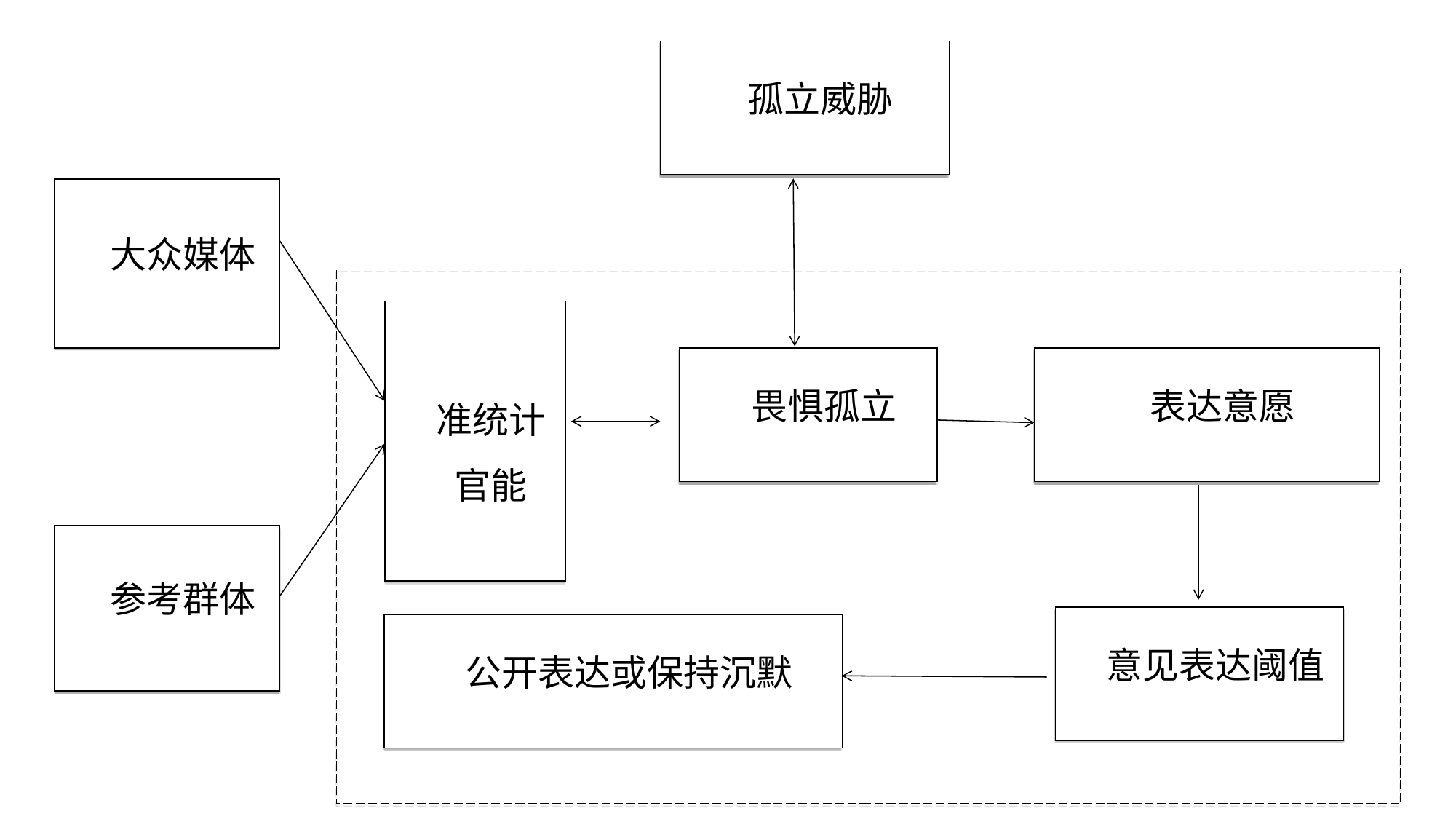

孤立威胁
大众媒体
准统计
官能
畏惧孤立
表达意愿
参考群体

意见表达阈值
公开表达或保持沉默